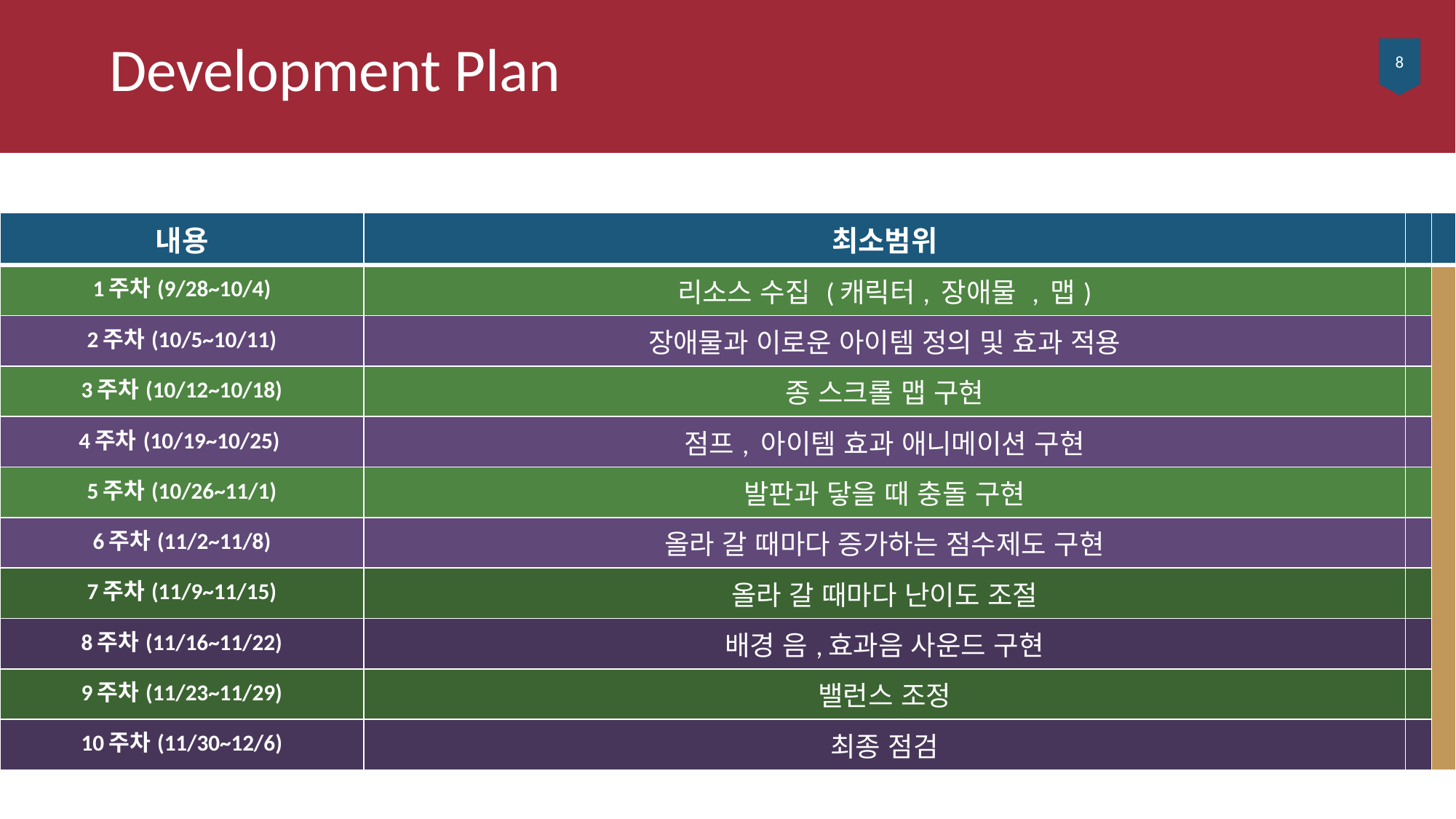

Development Plan
8
| 내용 | 최소범위 |  |  |
| --- | --- | --- | --- |
| 1주차(9/28~10/4) | 리소스 수집 (캐릭터, 장애물 , 맵) |  |  |
| 2주차(10/5~10/11) | 장애물과 이로운 아이템 정의 및 효과 적용 |  |  |
| 3주차(10/12~10/18) | 종 스크롤 맵 구현 |  |  |
| 4주차(10/19~10/25) | 점프, 아이템 효과 애니메이션 구현 |  |  |
| 5주차(10/26~11/1) | 발판과 닿을 때 충돌 구현 |  |  |
| 6주차(11/2~11/8) | 올라 갈 때마다 증가하는 점수제도 구현 |  |  |
| 7주차(11/9~11/15) | 올라 갈 때마다 난이도 조절 |  |  |
| 8주차(11/16~11/22) | 배경 음,효과음 사운드 구현 |  |  |
| 9주차(11/23~11/29) | 밸런스 조정 |  |  |
| 10주차(11/30~12/6) | 최종 점검 |  |  |